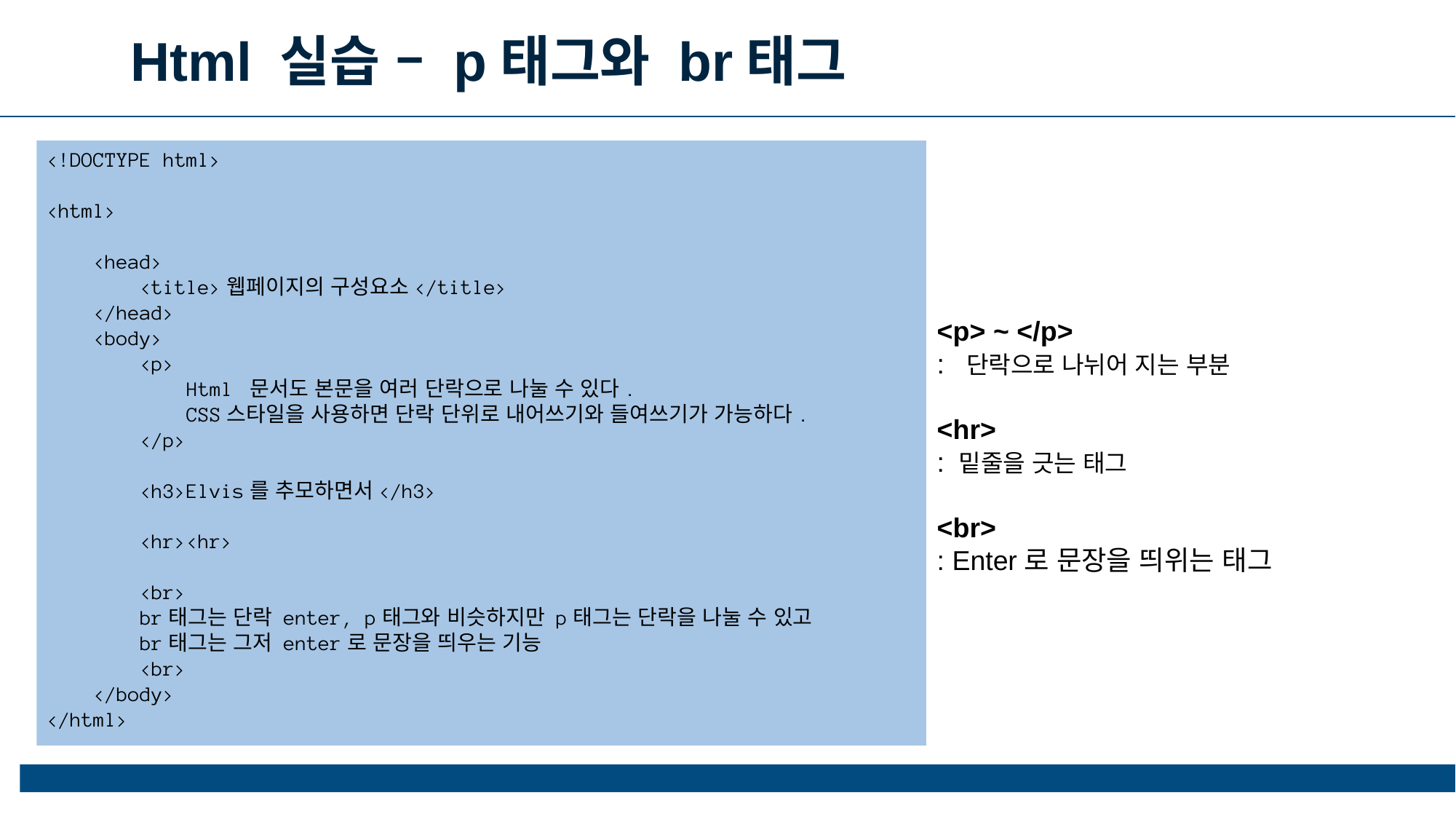

Html 실습 – p태그와 br태그
<!DOCTYPE html>
<html>
    <head>
        <title>웹페이지의 구성요소</title>
    </head>
    <body>
        <p>
            Html 문서도 본문을 여러 단락으로 나눌 수 있다.
            CSS스타일을 사용하면 단락 단위로 내어쓰기와 들여쓰기가 가능하다.
        </p>

        <h3>Elvis를 추모하면서</h3>

        <hr><hr>

        <br>
        br태그는 단락 enter, p태그와 비슷하지만 p태그는 단락을 나눌 수 있고
        br태그는 그저 enter로 문장을 띄우는 기능
        <br>
    </body>
</html>

<p> ~ </p>
:  단락으로 나뉘어 지는 부분

<hr>
: 밑줄을 긋는 태그

<br>
: Enter로 문장을 띄위는 태그